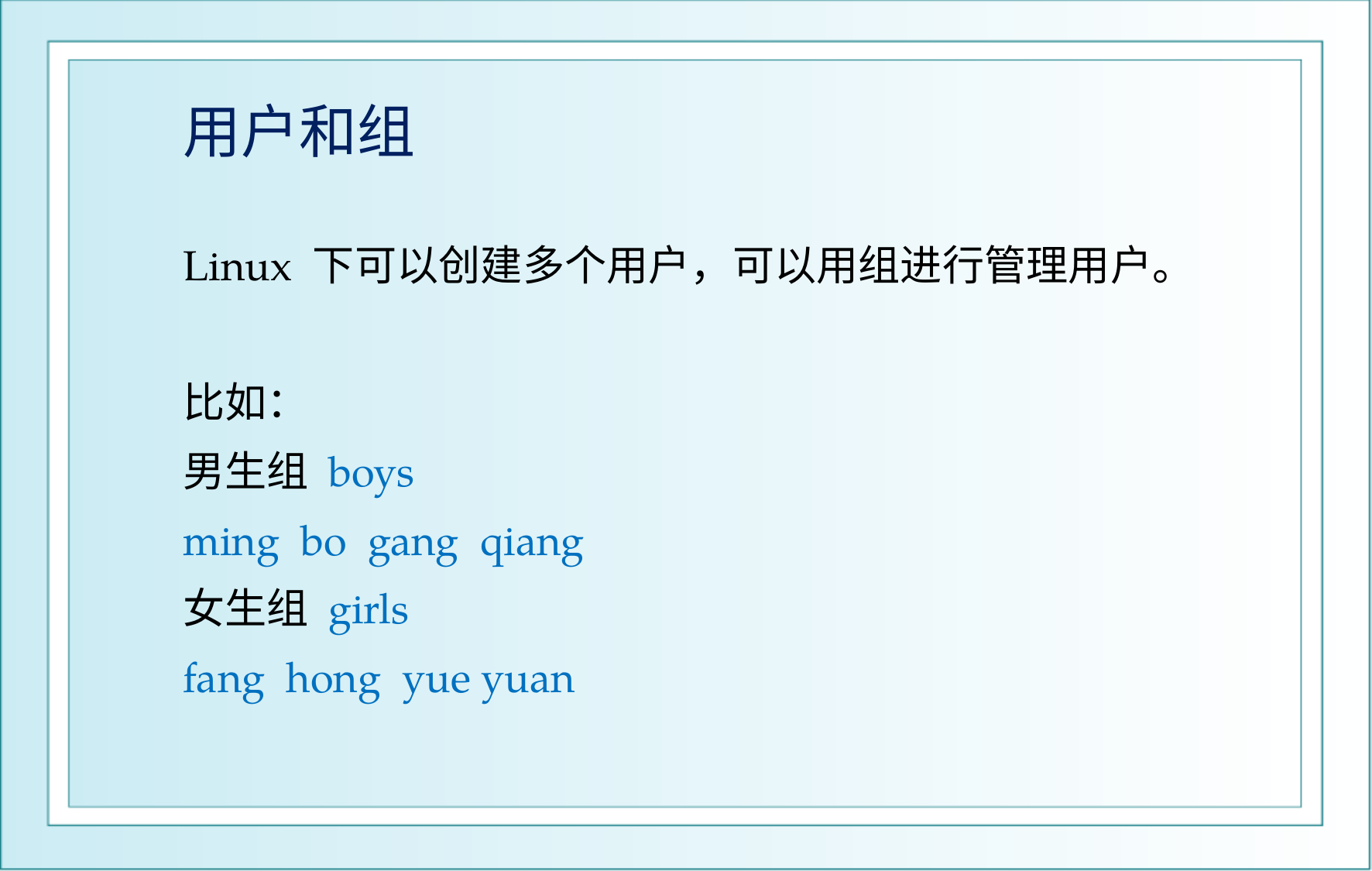

# 用户和组
Linux 下可以创建多个用户，可以用组进行管理用户。

比如：
男生组 boys
ming  bo  gang  qiang
女生组 girls
fang  hong  yue yuan